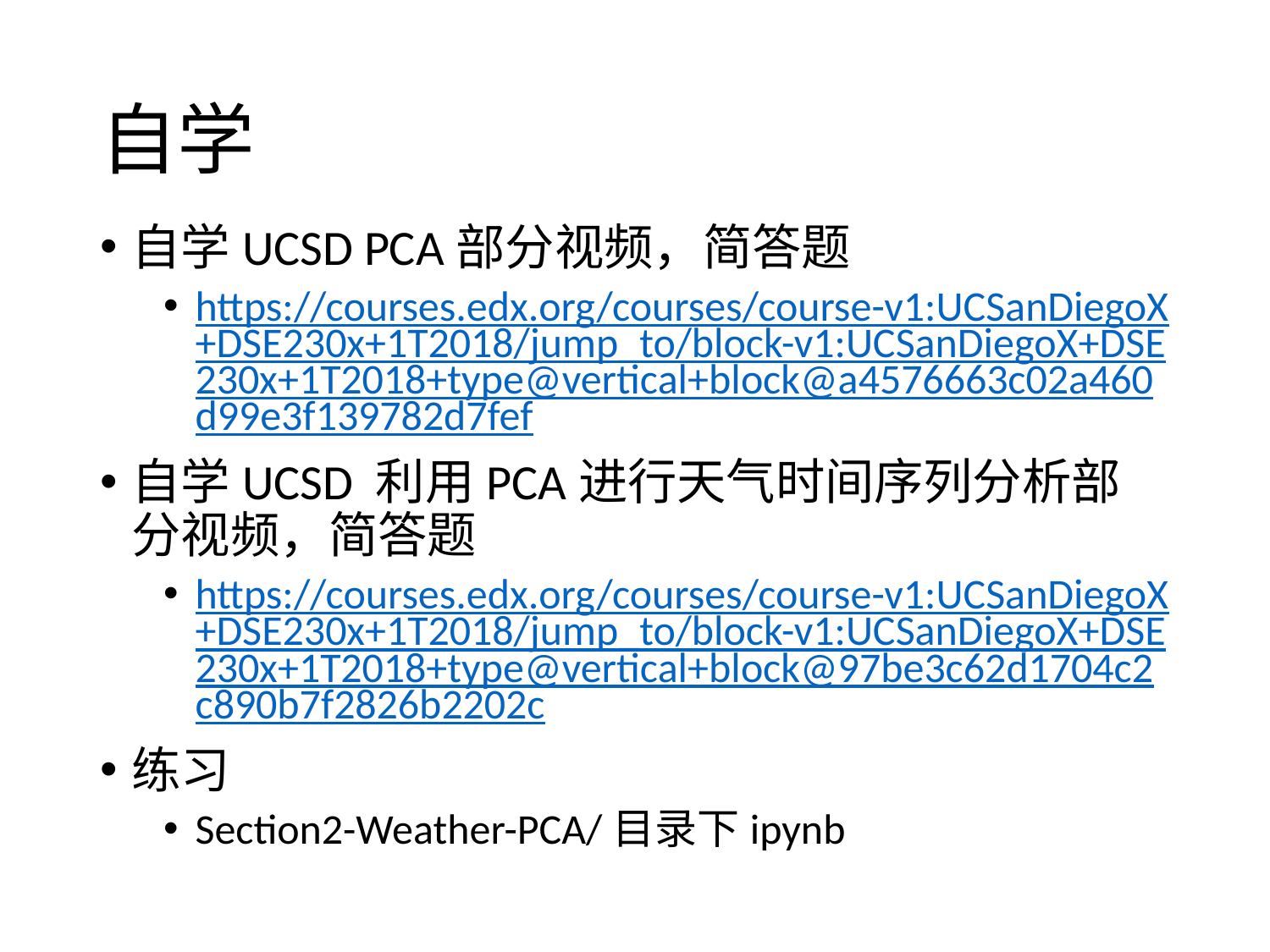

# 自学
自学UCSD PCA部分视频，简答题
https://courses.edx.org/courses/course-v1:UCSanDiegoX+DSE230x+1T2018/jump_to/block-v1:UCSanDiegoX+DSE230x+1T2018+type@vertical+block@a4576663c02a460d99e3f139782d7fef
自学UCSD 利用PCA进行天气时间序列分析部分视频，简答题
https://courses.edx.org/courses/course-v1:UCSanDiegoX+DSE230x+1T2018/jump_to/block-v1:UCSanDiegoX+DSE230x+1T2018+type@vertical+block@97be3c62d1704c2c890b7f2826b2202c
练习
Section2-Weather-PCA/目录下ipynb